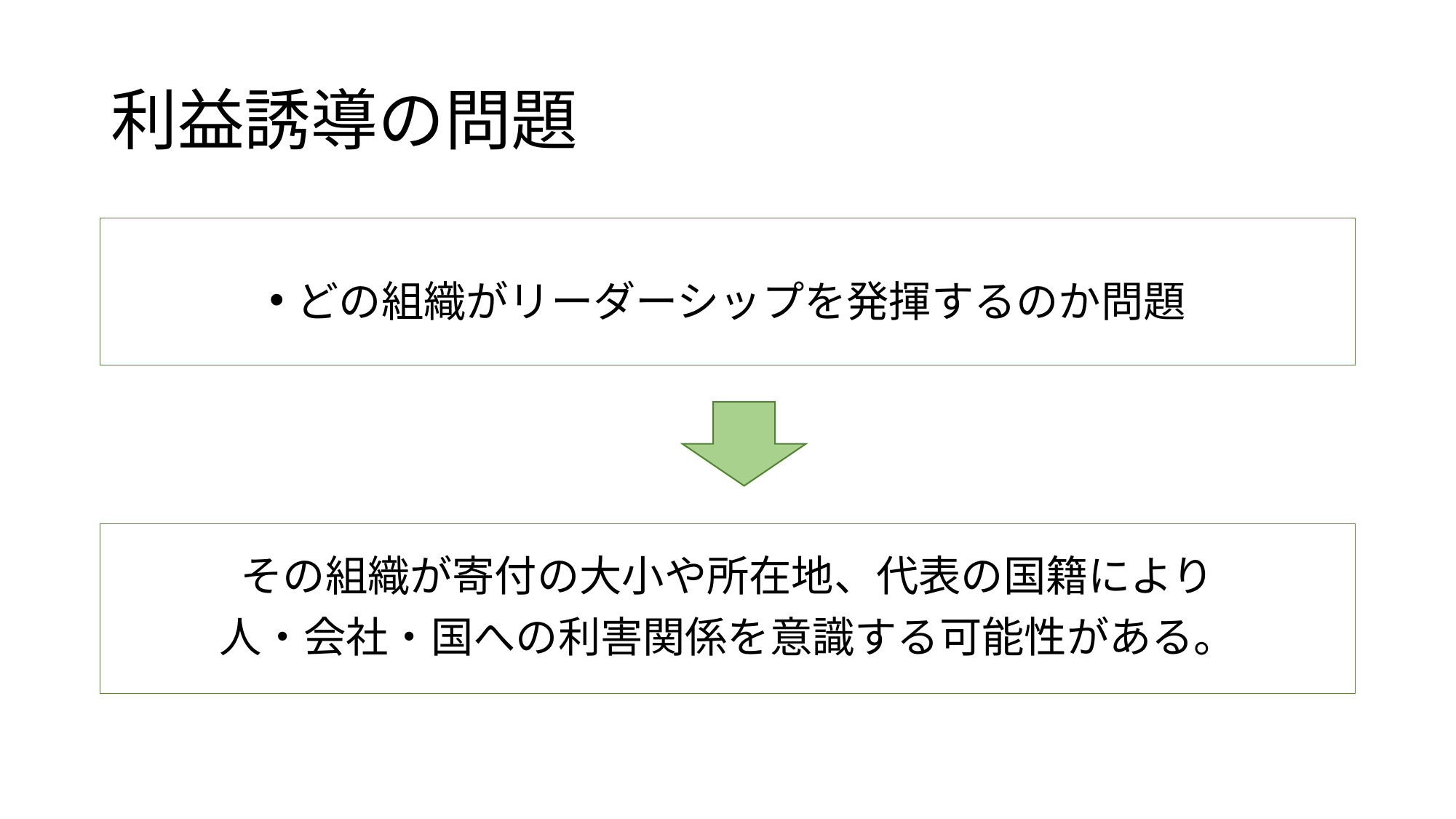

# 利益誘導の問題

どの組織がリーダーシップを発揮するのか問題

その組織が寄付の大小や所在地、代表の国籍により
人・会社・国への利害関係を意識する可能性がある。